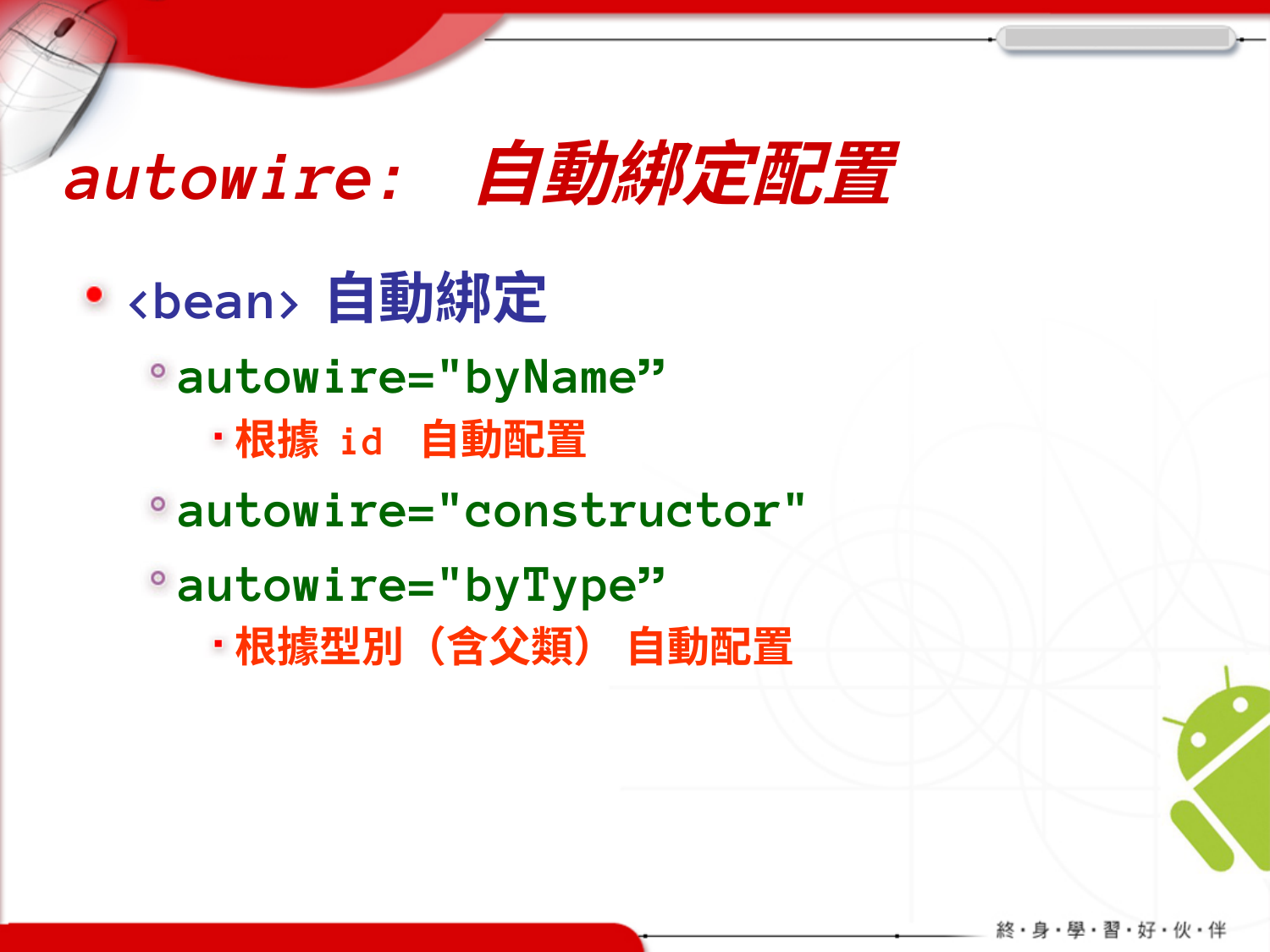

# autowire: 自動綁定配置
<bean>自動綁定
autowire="byName”
根據 id 自動配置
autowire="constructor"
autowire="byType”
根據型別（含父類） 自動配置